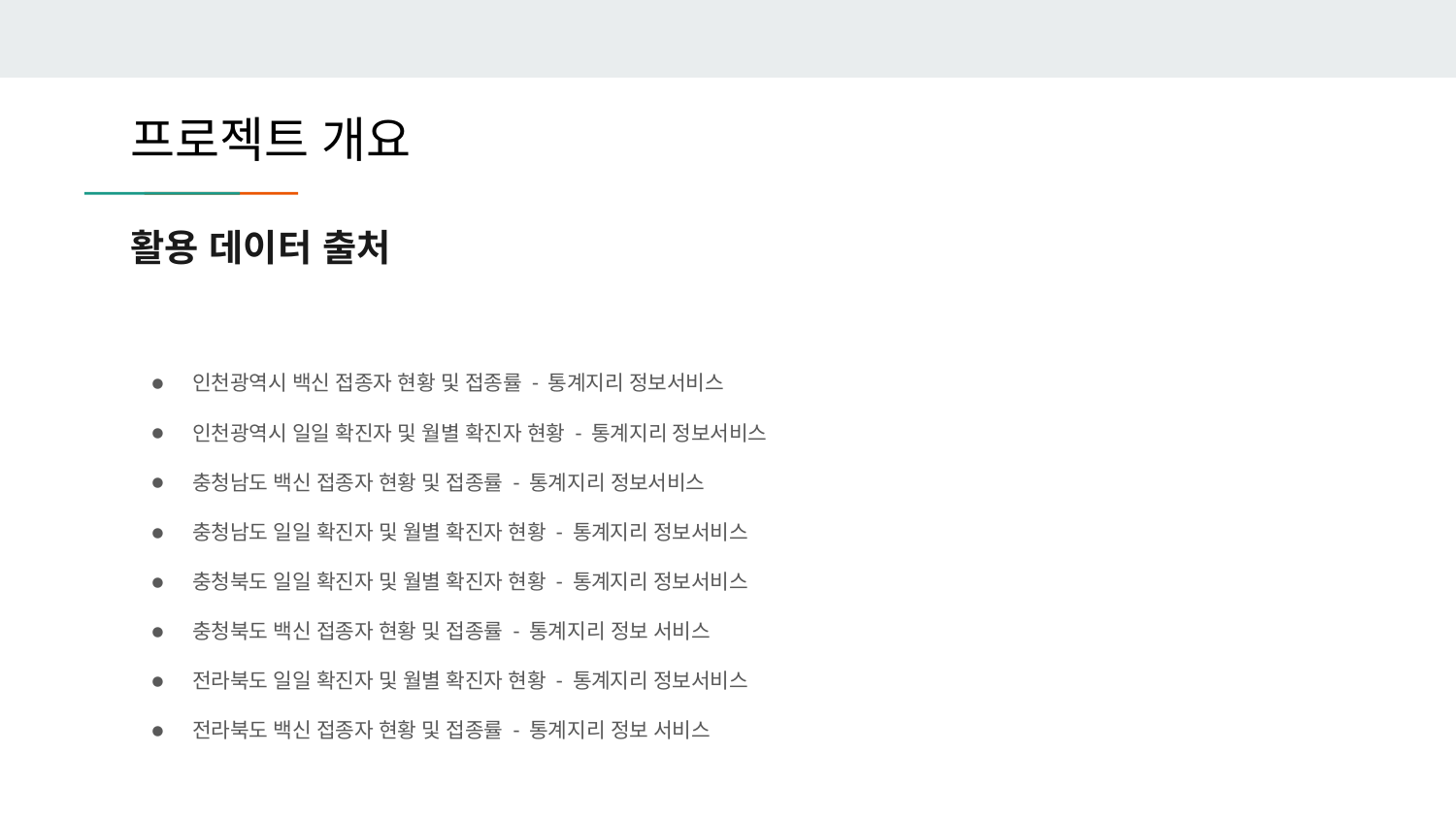

프로젝트 개요
# 활용 데이터 출처
인천광역시 백신 접종자 현황 및 접종률 - 통계지리 정보서비스
인천광역시 일일 확진자 및 월별 확진자 현황 - 통계지리 정보서비스
충청남도 백신 접종자 현황 및 접종률 - 통계지리 정보서비스
충청남도 일일 확진자 및 월별 확진자 현황 - 통계지리 정보서비스
충청북도 일일 확진자 및 월별 확진자 현황 - 통계지리 정보서비스
충청북도 백신 접종자 현황 및 접종률 - 통계지리 정보 서비스
전라북도 일일 확진자 및 월별 확진자 현황 - 통계지리 정보서비스
전라북도 백신 접종자 현황 및 접종률 - 통계지리 정보 서비스